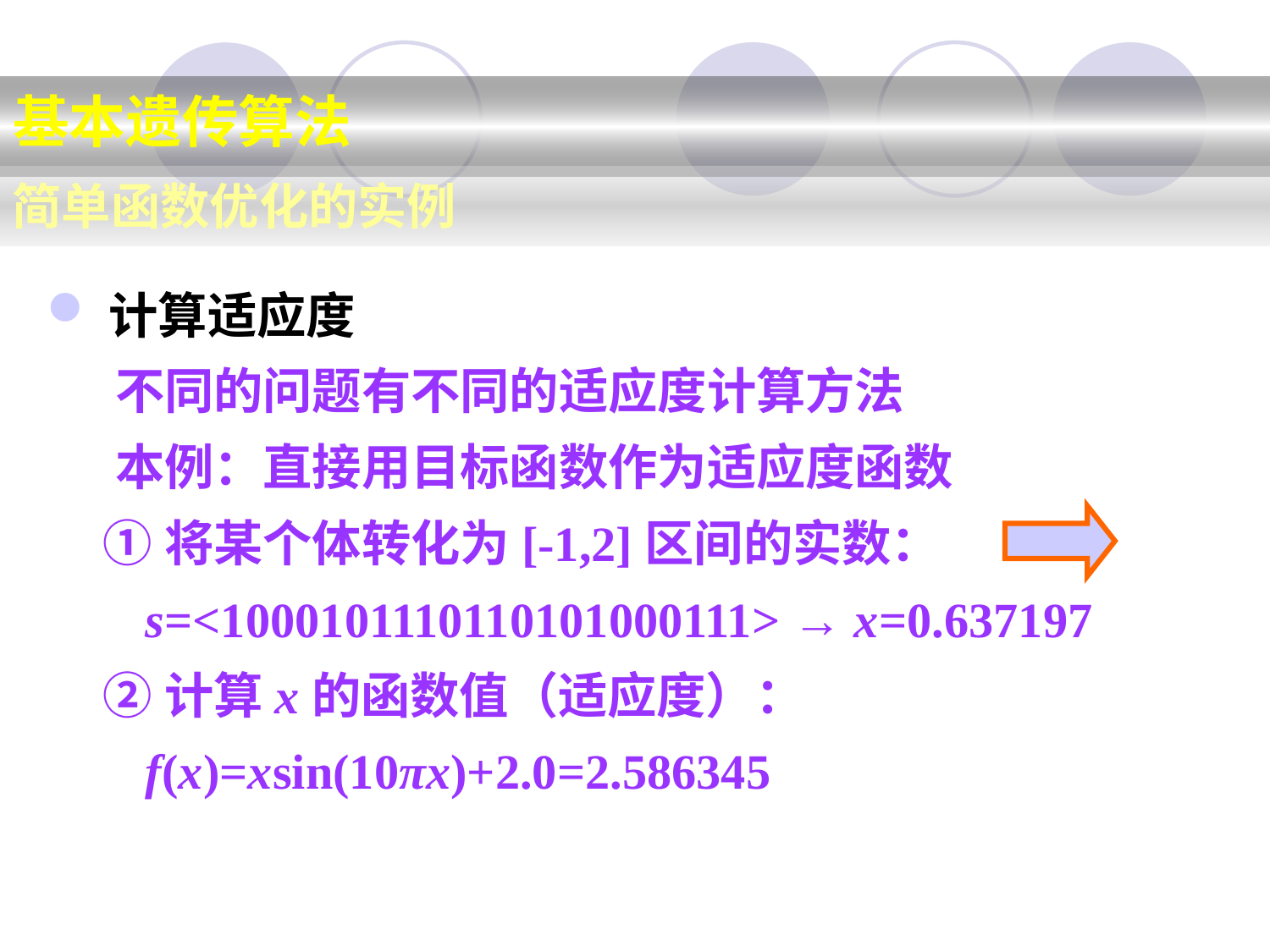

基本遗传算法
简单函数优化的实例
计算适应度
     不同的问题有不同的适应度计算方法
     本例：直接用目标函数作为适应度函数
     ①将某个体转化为[-1,2]区间的实数：
        s=<1000101110110101000111> → x=0.637197
     ②计算x的函数值（适应度）：
        f(x)=xsin(10πx)+2.0=2.586345